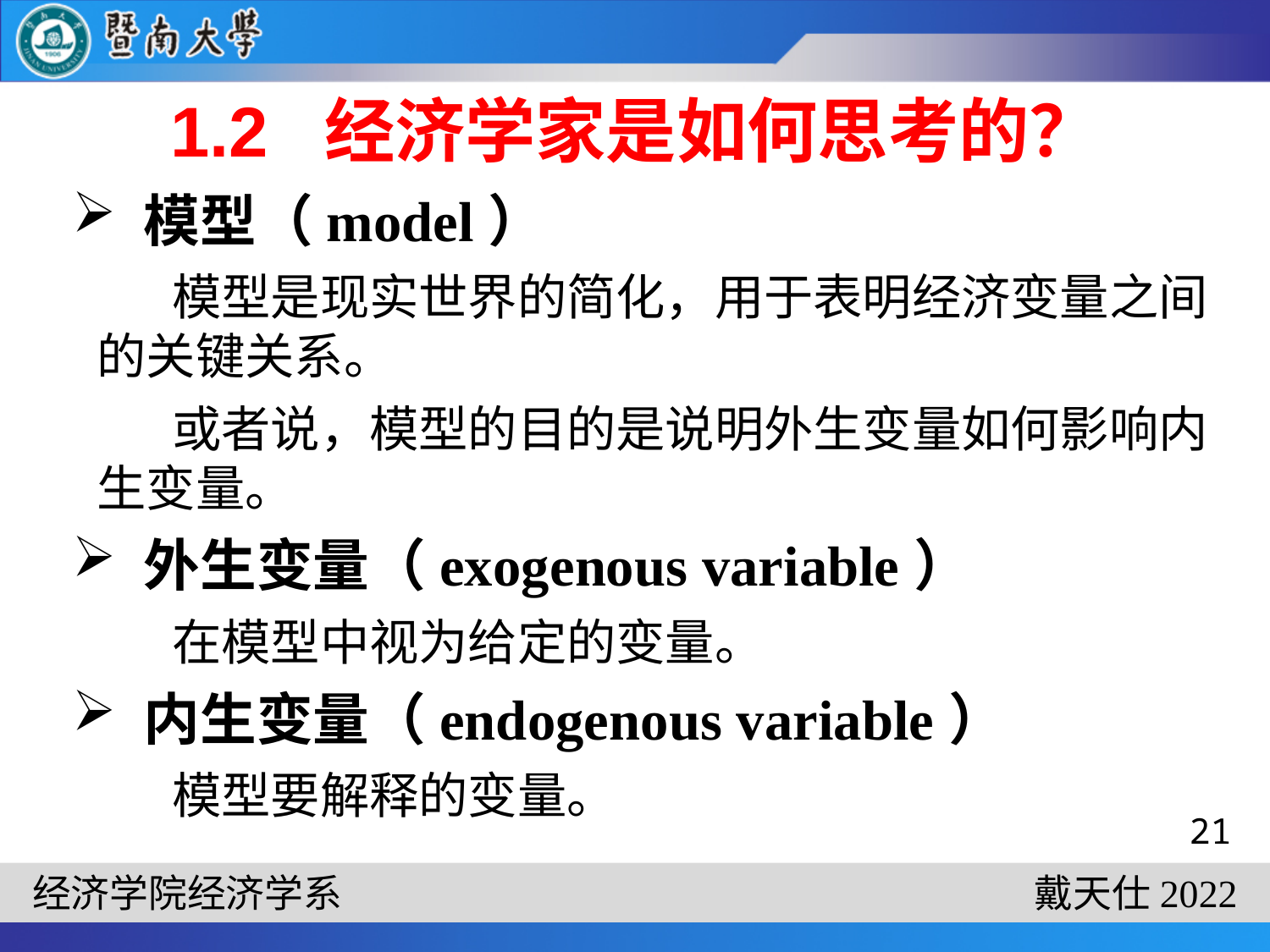

# 1.2  经济学家是如何思考的？
模型（model）
模型是现实世界的简化，用于表明经济变量之间的关键关系。
或者说，模型的目的是说明外生变量如何影响内生变量。
外生变量（exogenous variable）
在模型中视为给定的变量。
内生变量（endogenous variable）
模型要解释的变量。

21